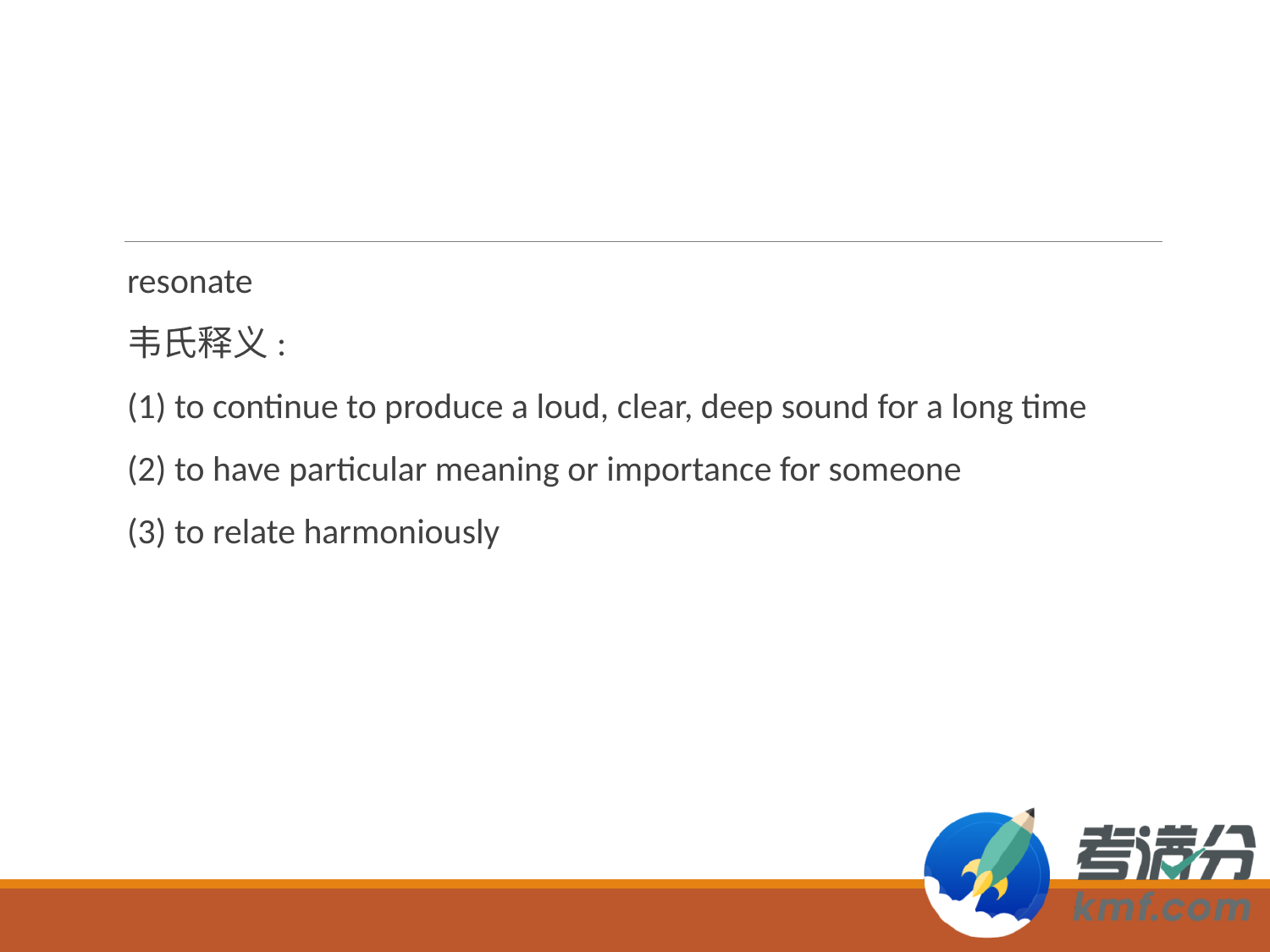

#
resonate
韦氏释义:
(1) to continue to produce a loud, clear, deep sound for a long time
(2) to have particular meaning or importance for someone
(3) to relate harmoniously